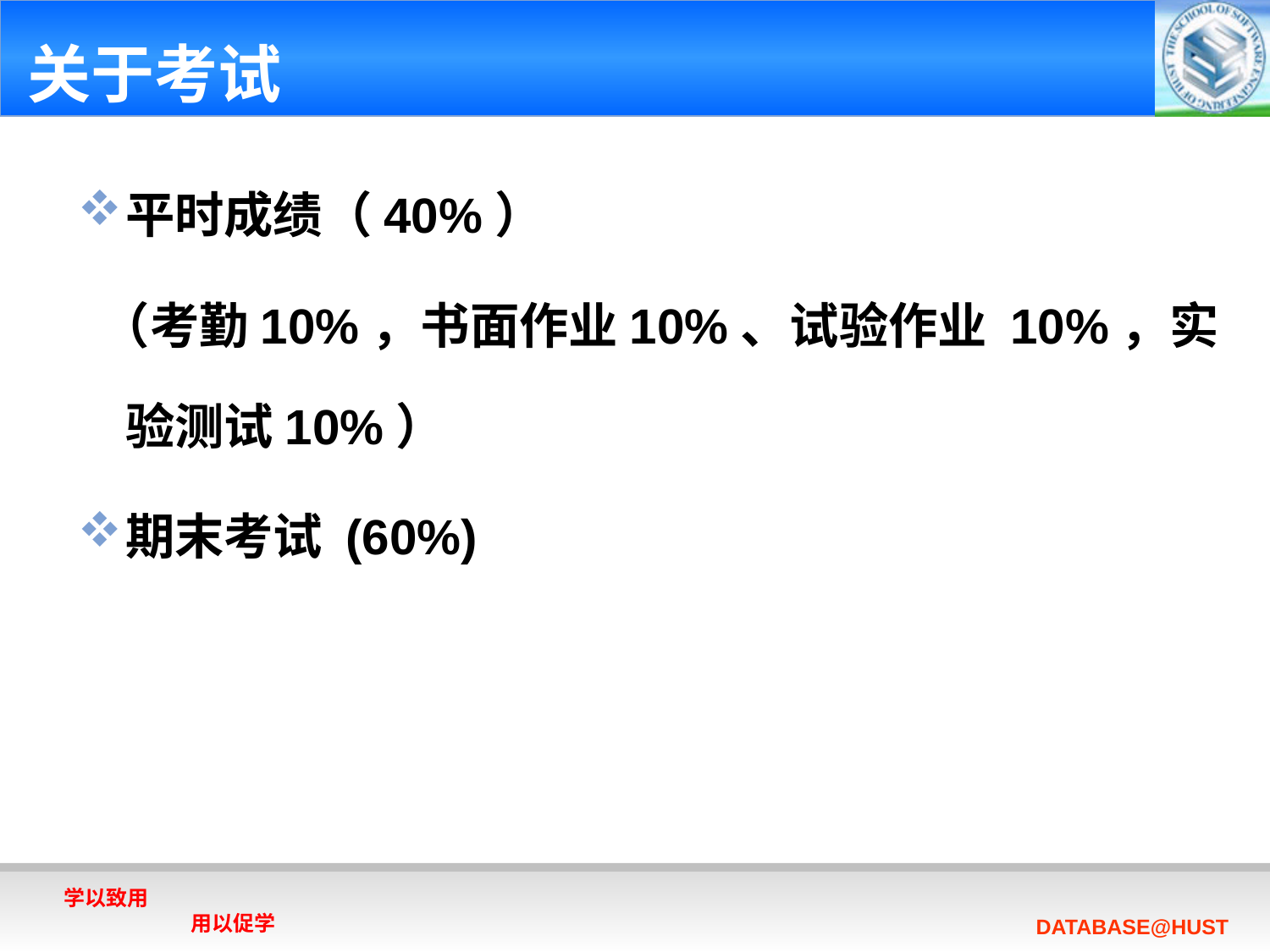

# 关于考试
平时成绩（40%）
 （考勤10%，书面作业10%、试验作业 10%，实验测试10%）
期末考试 (60%)